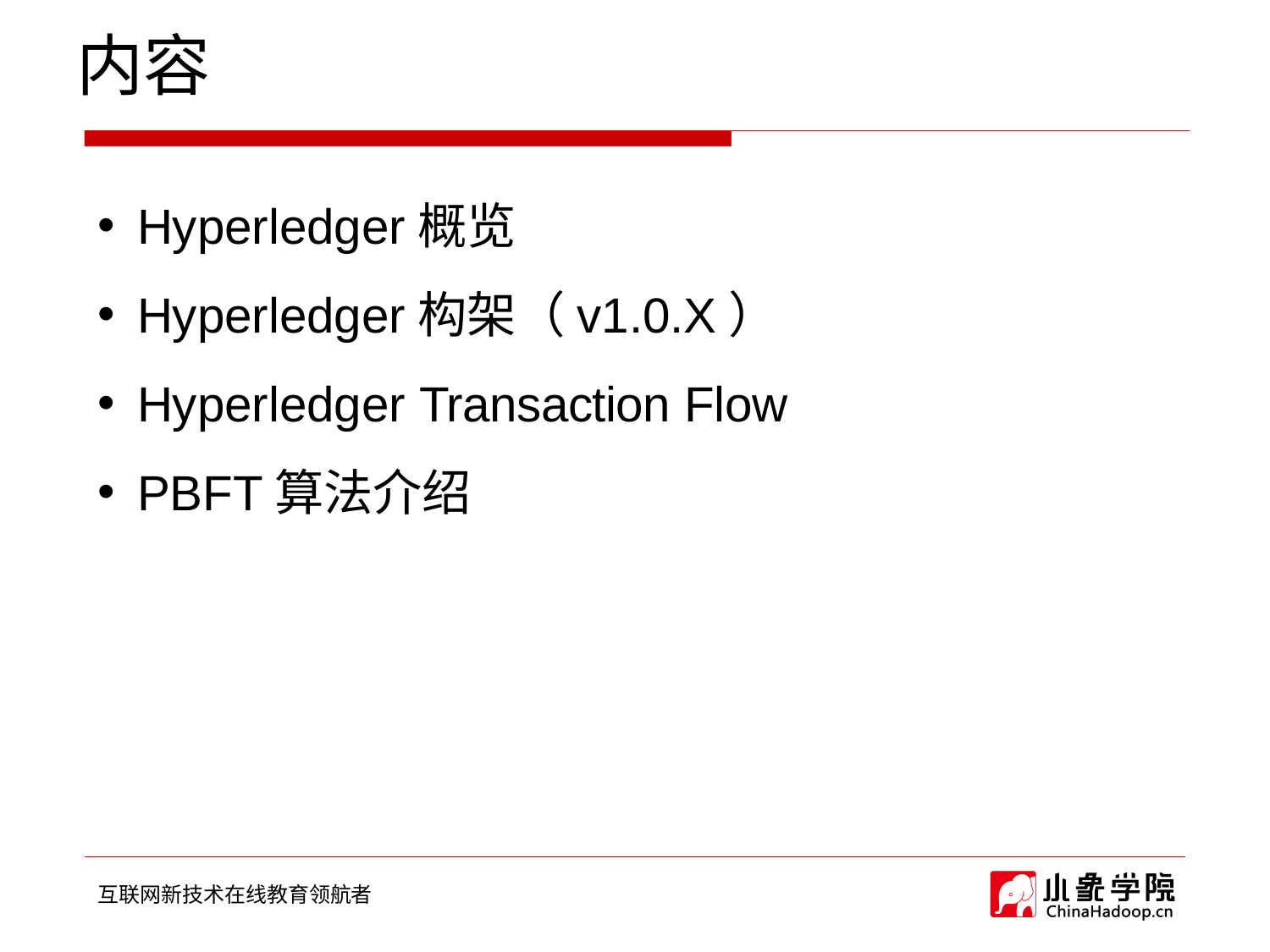

# 内容
Hyperledger概览
Hyperledger构架（v1.0.X）
Hyperledger Transaction Flow
PBFT算法介绍
互联网新技术在线教育领航者